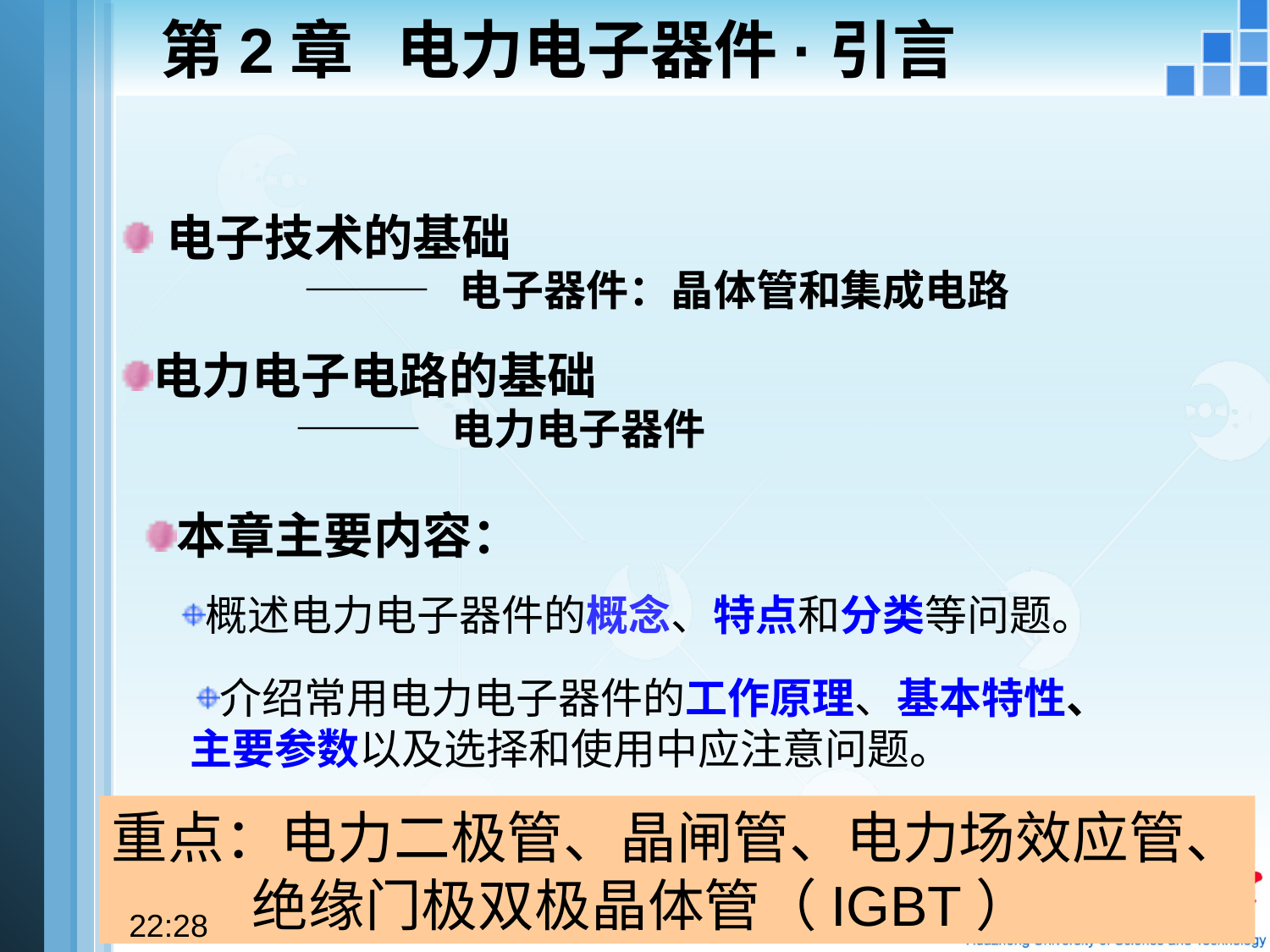

# 第2章   电力电子器件·引言
电子技术的基础
                       ———  电子器件：晶体管和集成电路
电力电子电路的基础
                      ———  电力电子器件
本章主要内容：
概述电力电子器件的概念、特点和分类等问题。
介绍常用电力电子器件的工作原理、基本特性、主要参数以及选择和使用中应注意问题。
重点：电力二极管、晶闸管、电力场效应管、
          绝缘门极双极晶体管（IGBT）
40
22:28